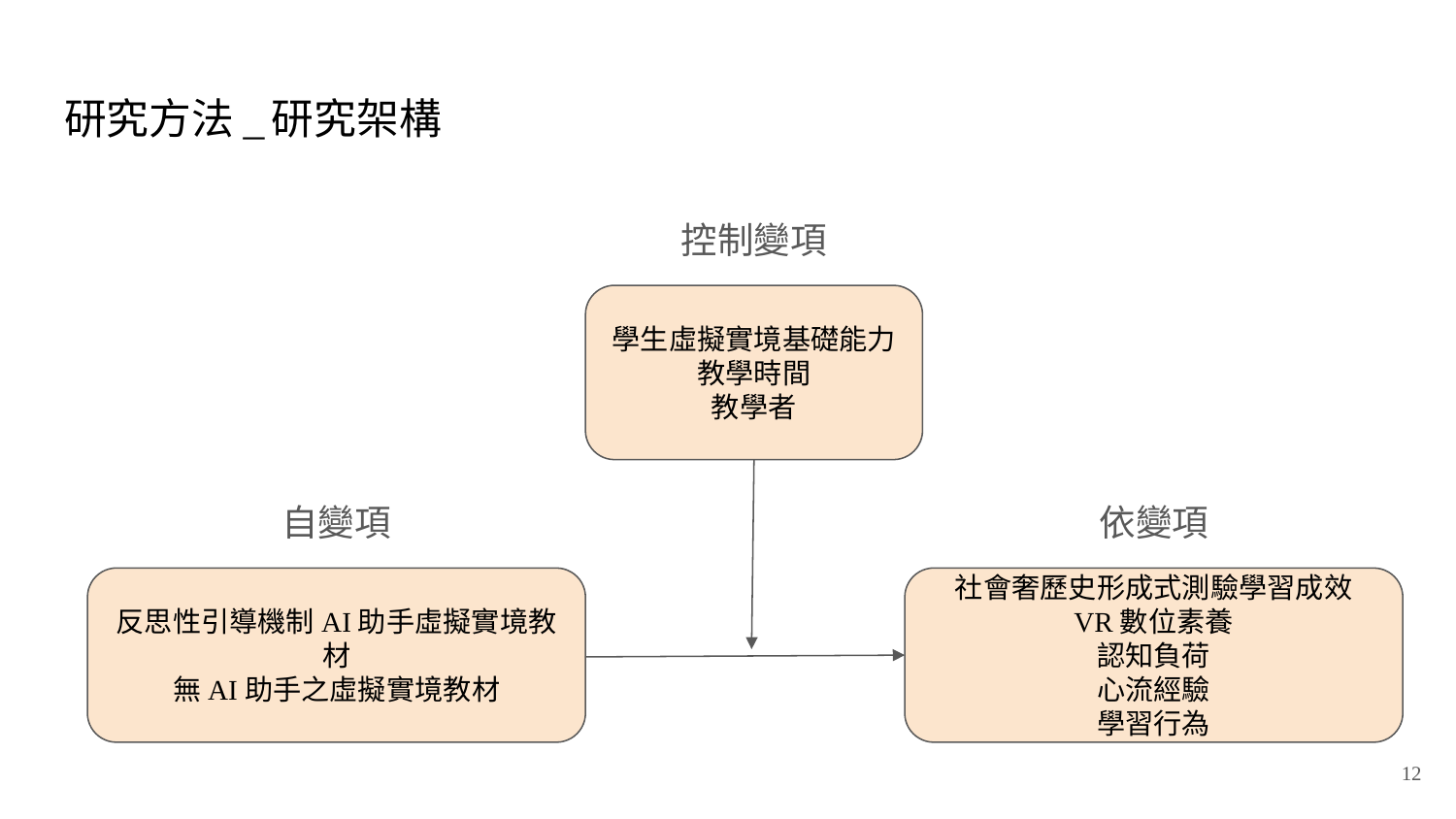

# 研究方法_研究架構
控制變項
學生虛擬實境基礎能力
教學時間
教學者
依變項
社會奢歷史形成式測驗學習成效
VR數位素養
認知負荷
心流經驗
學習行為
自變項
反思性引導機制AI助手虛擬實境教材
無AI助手之虛擬實境教材
12